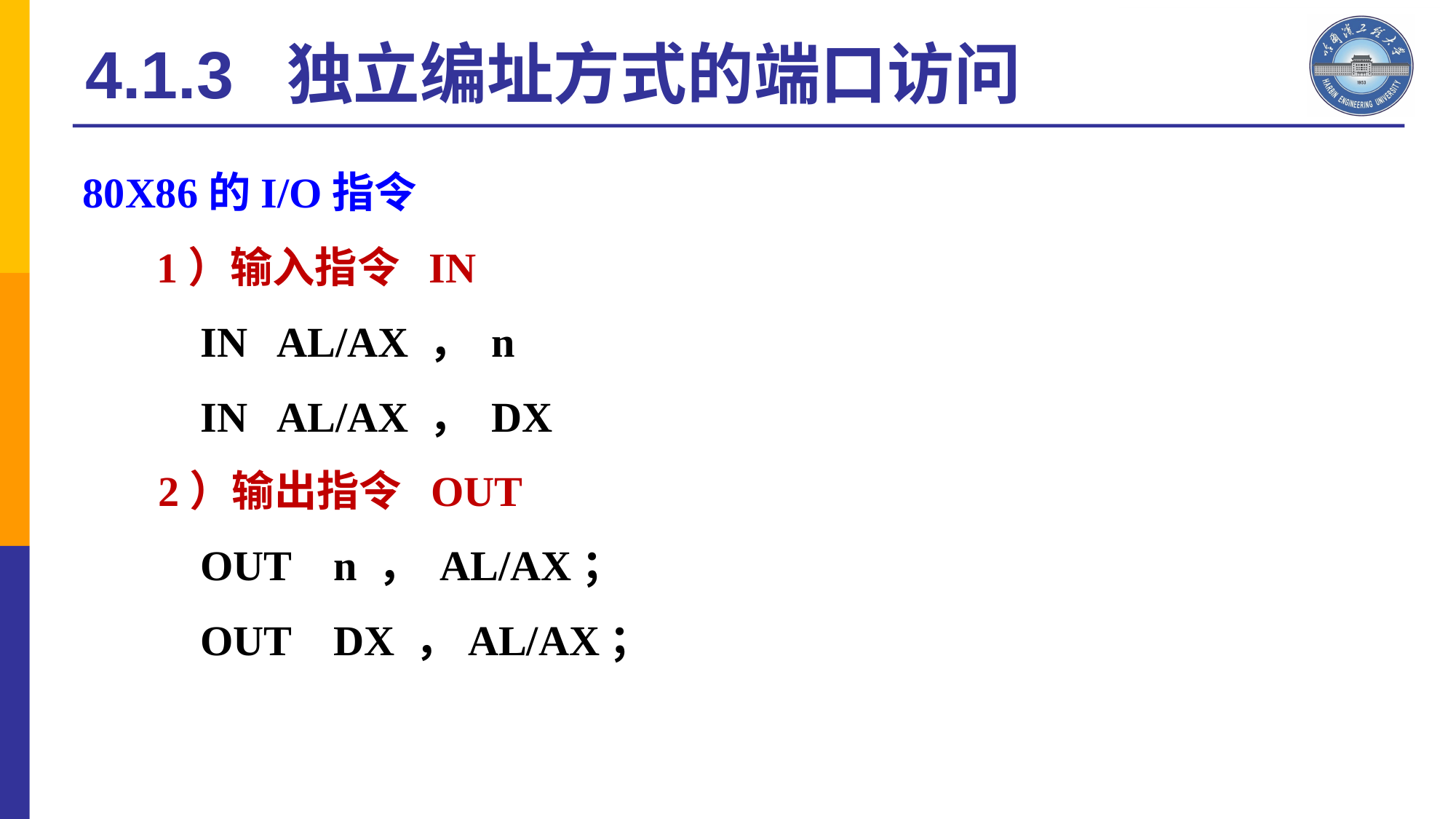

4.1.3  独立编址方式的端口访问
80X86的I/O指令
       1）输入指令  IN
      IN   AL/AX ， n
      IN   AL/AX ， DX
  2）输出指令  OUT
      OUT    n ， AL/AX；
      OUT    DX ，AL/AX；